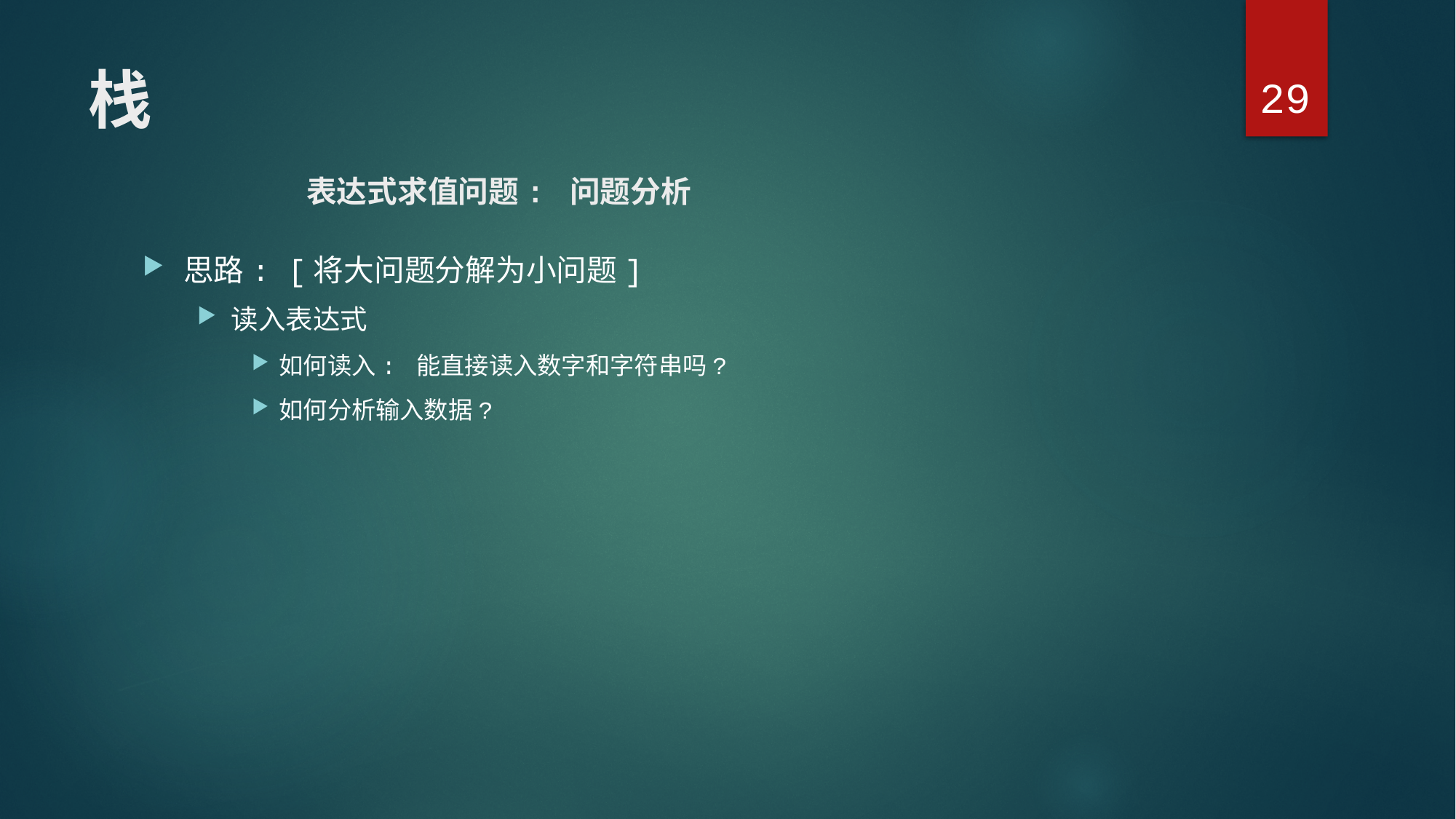

29
# 栈 表达式求值问题: 问题分析
思路: [将大问题分解为小问题]
读入表达式
如何读入: 能直接读入数字和字符串吗?
如何分析输入数据?